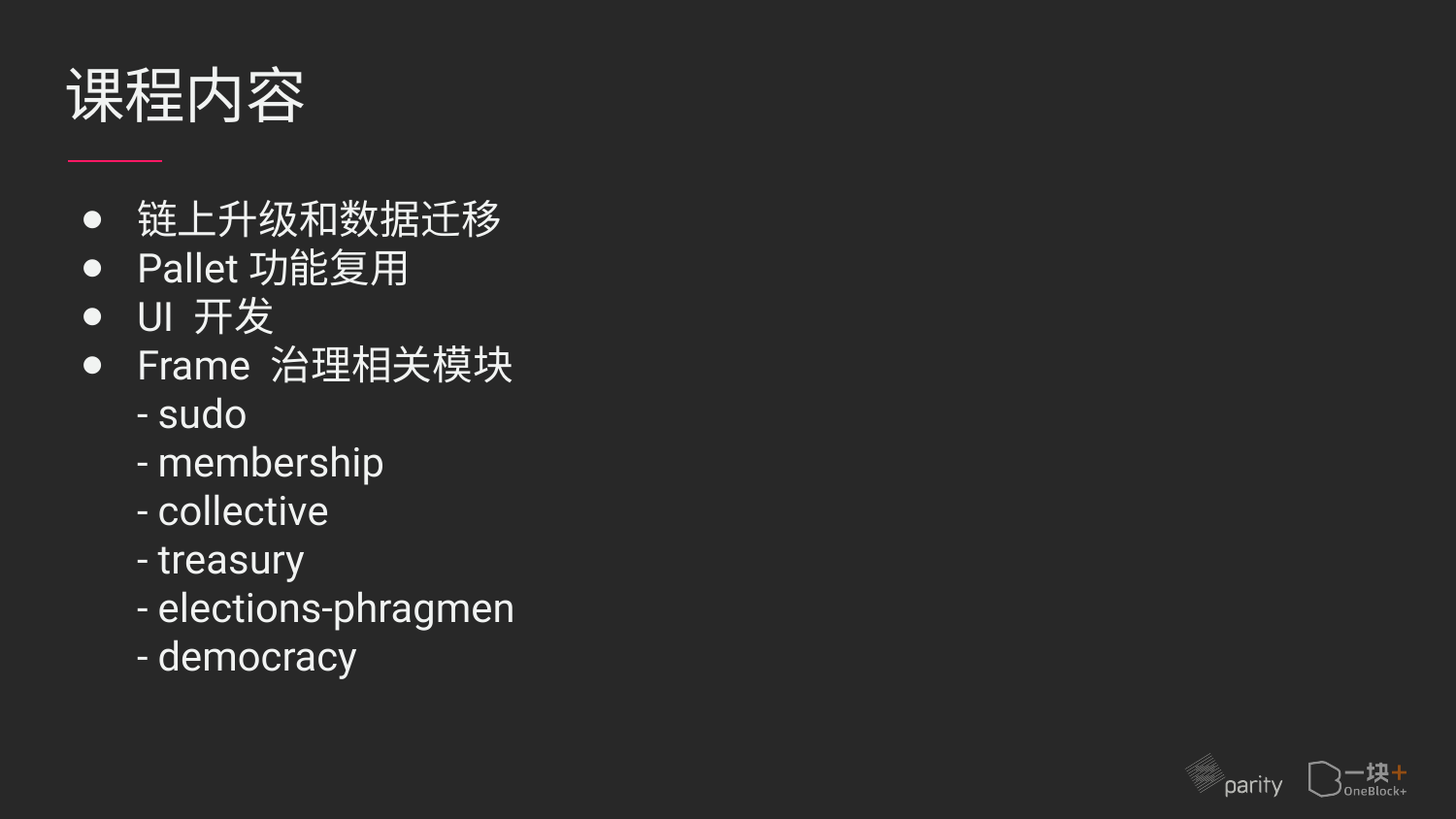

课程内容
链上升级和数据迁移
Pallet功能复用
UI 开发
Frame 治理相关模块
- sudo
- membership
- collective
- treasury
- elections-phragmen
- democracy